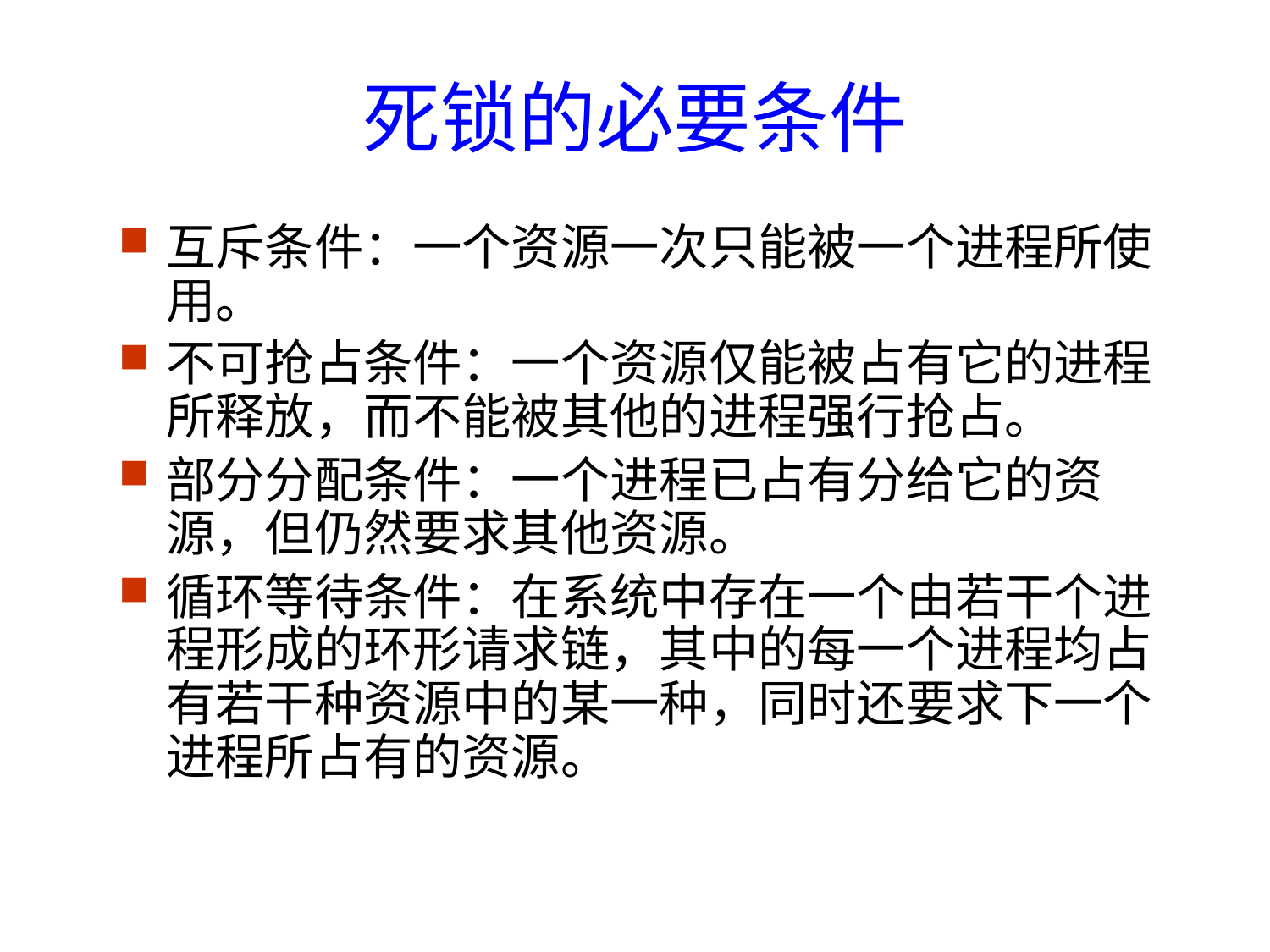

# 死锁的必要条件
互斥条件：一个资源一次只能被一个进程所使用。
不可抢占条件：一个资源仅能被占有它的进程所释放，而不能被其他的进程强行抢占。
部分分配条件：一个进程已占有分给它的资源，但仍然要求其他资源。
循环等待条件：在系统中存在一个由若干个进程形成的环形请求链，其中的每一个进程均占有若干种资源中的某一种，同时还要求下一个进程所占有的资源。